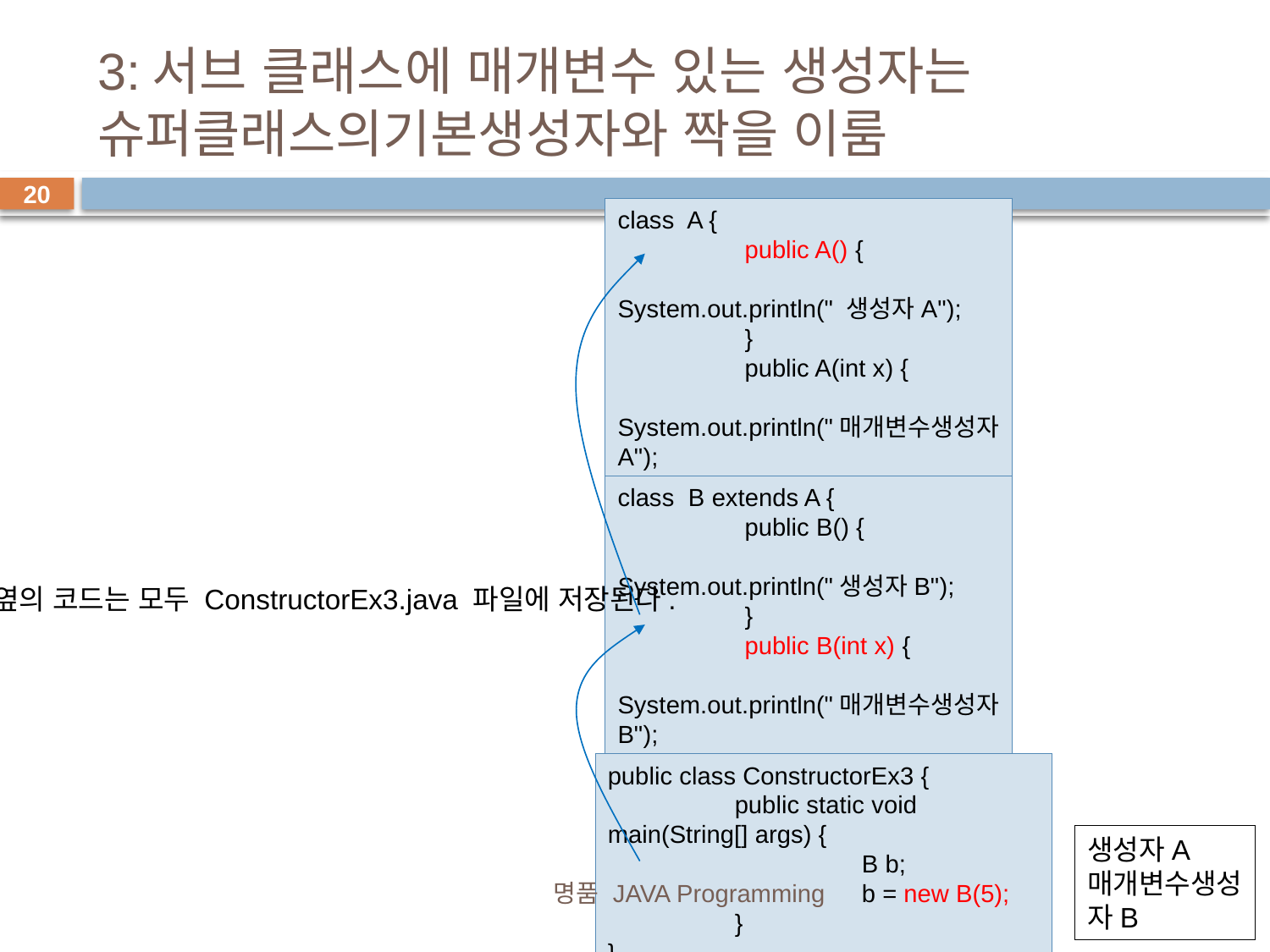

# 3:서브 클래스에 매개변수 있는 생성자는 슈퍼클래스의기본생성자와 짝을 이룸
20
class  A {
	public A() {
		System.out.println(" 생성자A");
	}
	public A(int x) {
		System.out.println("매개변수생성자A");
	}
}

class  B extends A {
	public B() {
		System.out.println("생성자B");
	}
	public B(int x) {
		System.out.println("매개변수생성자B");
	}
}
옆의 코드는 모두 ConstructorEx3.java 파일에 저장된다.

public class ConstructorEx3 {
	public static void main(String[] args) {
		B b;
		b = new B(5);
	}
}
생성자A
매개변수생성자B
명품 JAVA Programming